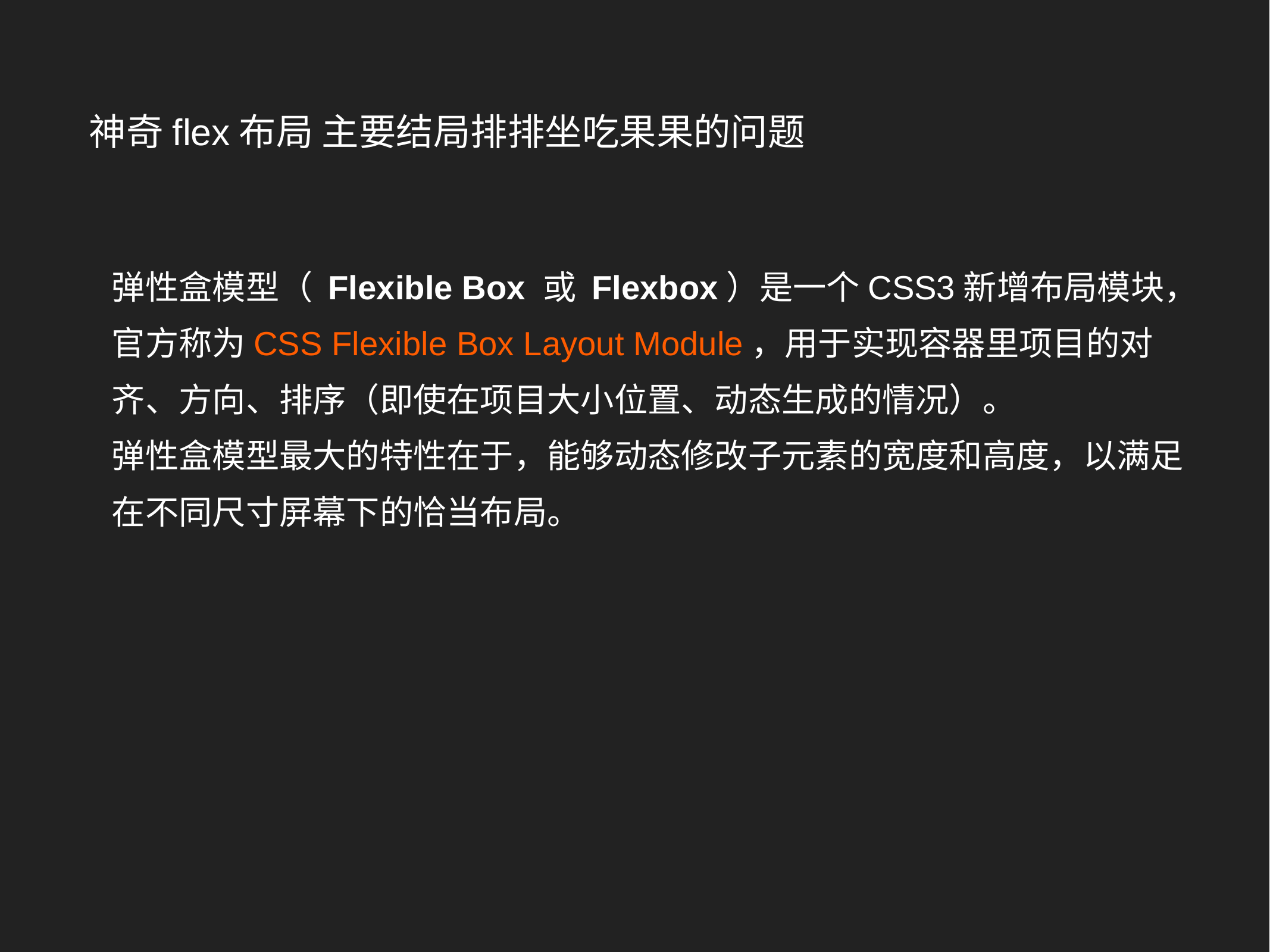

神奇flex布局 主要结局排排坐吃果果的问题
弹性盒模型（ Flexible Box 或 Flexbox）是一个CSS3新增布局模块，官方称为CSS Flexible Box Layout Module，用于实现容器里项目的对齐、方向、排序（即使在项目大小位置、动态生成的情况）。
弹性盒模型最大的特性在于，能够动态修改子元素的宽度和高度，以满足在不同尺寸屏幕下的恰当布局。